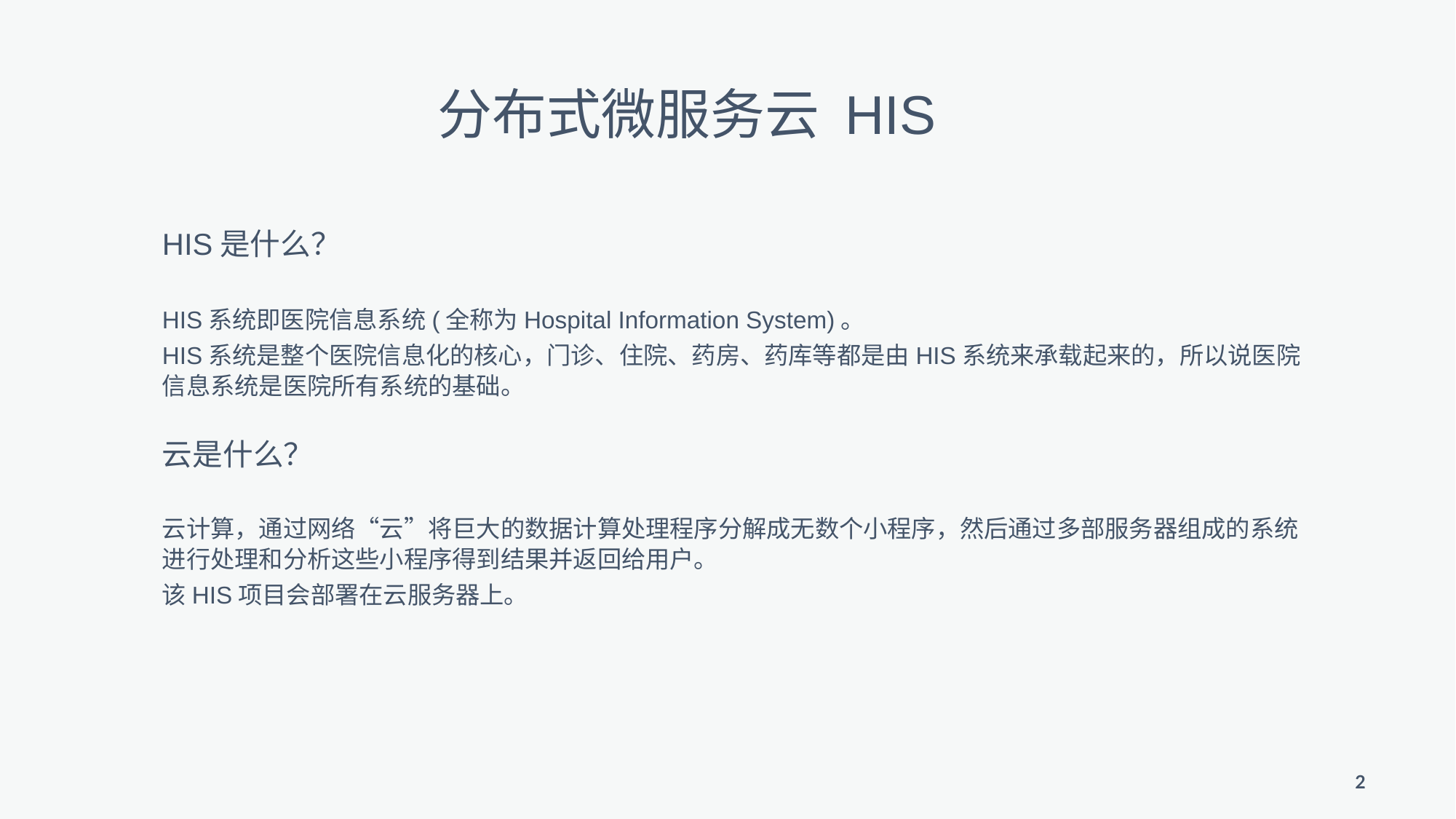

分布式微服务云 HIS
HIS是什么？

HIS系统即医院信息系统(全称为Hospital Information System)。
HIS系统是整个医院信息化的核心，门诊、住院、药房、药库等都是由HIS系统来承载起来的，所以说医院信息系统是医院所有系统的基础。

云是什么？

云计算，通过网络“云”将巨大的数据计算处理程序分解成无数个小程序，然后通过多部服务器组成的系统进行处理和分析这些小程序得到结果并返回给用户。
该HIS项目会部署在云服务器上。